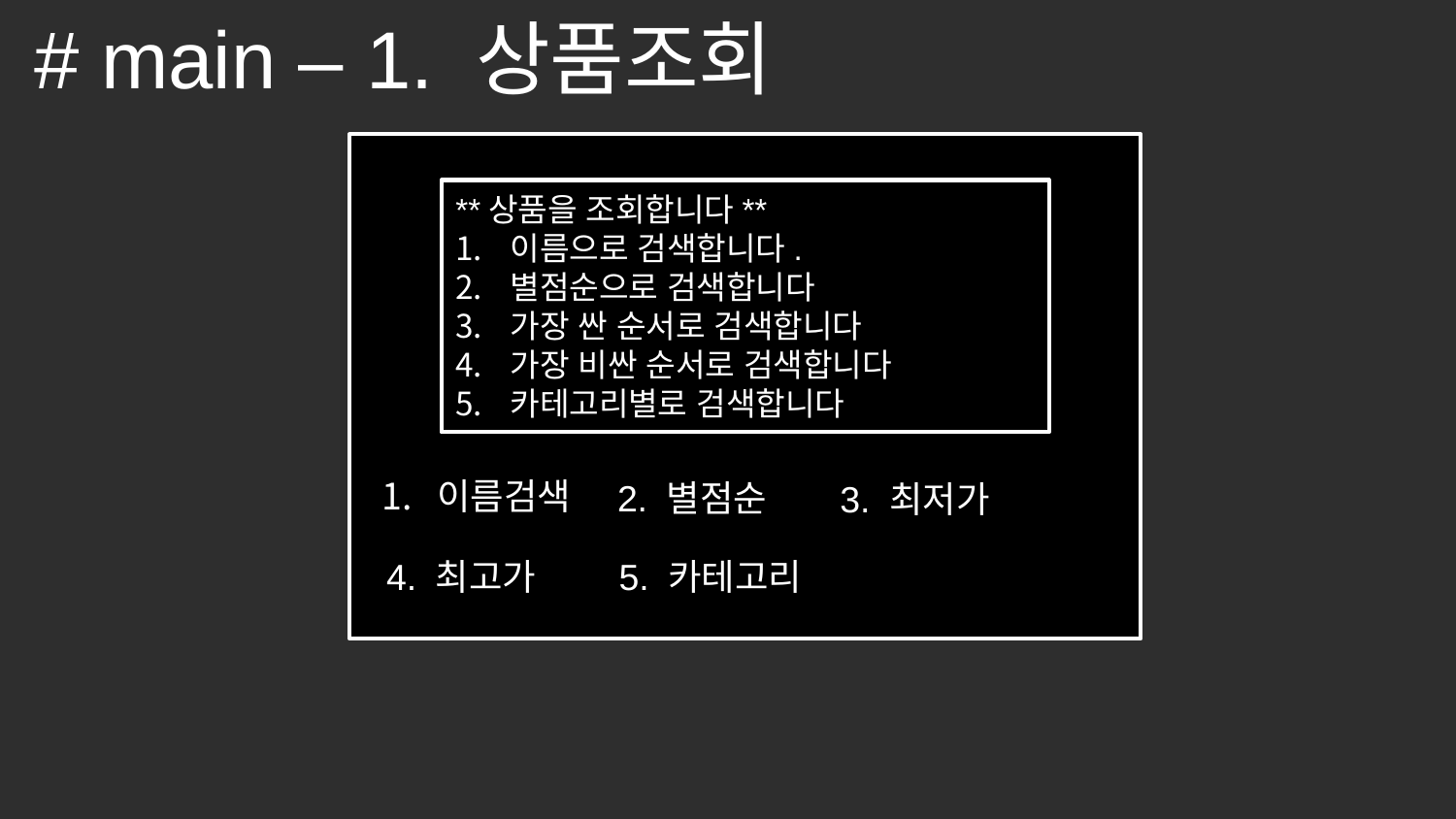

# main – 1. 상품조회

**상품을 조회합니다**
이름으로 검색합니다.
별점순으로 검색합니다
가장 싼 순서로 검색합니다
가장 비싼 순서로 검색합니다
카테고리별로 검색합니다
이름검색
2. 별점순
3. 최저가
5. 카테고리
4. 최고가